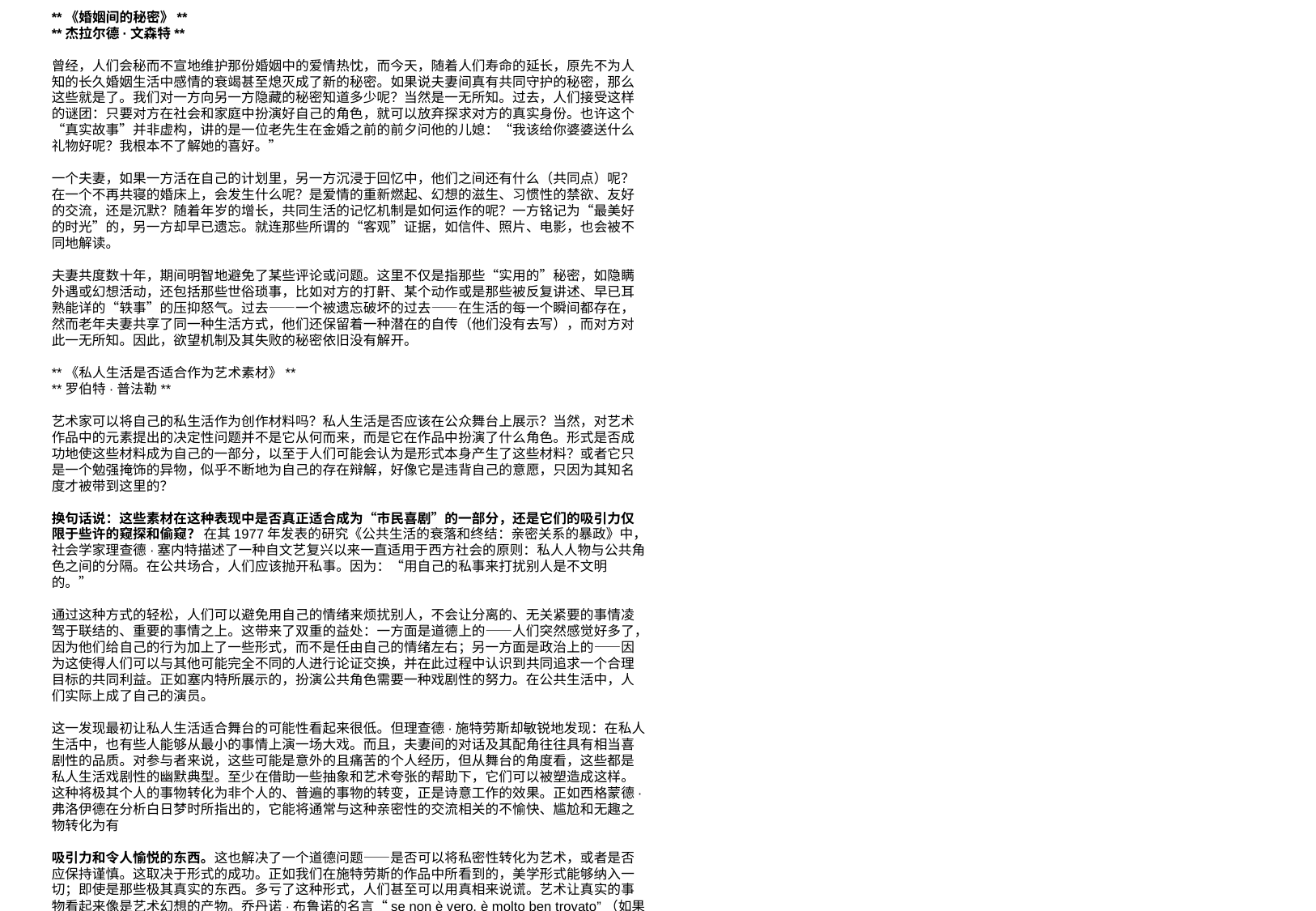

**《婚姻间的秘密》**
**杰拉尔德·文森特**

曾经，人们会秘而不宣地维护那份婚姻中的爱情热忱，而今天，随着人们寿命的延长，原先不为人知的长久婚姻生活中感情的衰竭甚至熄灭成了新的秘密。如果说夫妻间真有共同守护的秘密，那么这些就是了。我们对一方向另一方隐藏的秘密知道多少呢？当然是一无所知。过去，人们接受这样的谜团：只要对方在社会和家庭中扮演好自己的角色，就可以放弃探求对方的真实身份。也许这个“真实故事”并非虚构，讲的是一位老先生在金婚之前的前夕问他的儿媳：“我该给你婆婆送什么礼物好呢？我根本不了解她的喜好。”

一个夫妻，如果一方活在自己的计划里，另一方沉浸于回忆中，他们之间还有什么（共同点）呢？在一个不再共寝的婚床上，会发生什么呢？是爱情的重新燃起、幻想的滋生、习惯性的禁欲、友好的交流，还是沉默？随着年岁的增长，共同生活的记忆机制是如何运作的呢？一方铭记为“最美好的时光”的，另一方却早已遗忘。就连那些所谓的“客观”证据，如信件、照片、电影，也会被不同地解读。

夫妻共度数十年，期间明智地避免了某些评论或问题。这里不仅是指那些“实用的”秘密，如隐瞒外遇或幻想活动，还包括那些世俗琐事，比如对方的打鼾、某个动作或是那些被反复讲述、早已耳熟能详的“轶事”的压抑怒气。过去——一个被遗忘破坏的过去——在生活的每一个瞬间都存在，然而老年夫妻共享了同一种生活方式，他们还保留着一种潜在的自传（他们没有去写），而对方对此一无所知。因此，欲望机制及其失败的秘密依旧没有解开。

**《私人生活是否适合作为艺术素材》**
**罗伯特·普法勒**

艺术家可以将自己的私生活作为创作材料吗？私人生活是否应该在公众舞台上展示？当然，对艺术作品中的元素提出的决定性问题并不是它从何而来，而是它在作品中扮演了什么角色。形式是否成功地使这些材料成为自己的一部分，以至于人们可能会认为是形式本身产生了这些材料？或者它只是一个勉强掩饰的异物，似乎不断地为自己的存在辩解，好像它是违背自己的意愿，只因为其知名度才被带到这里的？

换句话说：这些素材在这种表现中是否真正适合成为“市民喜剧”的一部分，还是它们的吸引力仅限于些许的窥探和偷窥？ 在其1977年发表的研究《公共生活的衰落和终结：亲密关系的暴政》中，社会学家理查德·塞内特描述了一种自文艺复兴以来一直适用于西方社会的原则：私人人物与公共角色之间的分隔。在公共场合，人们应该抛开私事。因为：“用自己的私事来打扰别人是不文明的。”

通过这种方式的轻松，人们可以避免用自己的情绪来烦扰别人，不会让分离的、无关紧要的事情凌驾于联结的、重要的事情之上。这带来了双重的益处：一方面是道德上的——人们突然感觉好多了，因为他们给自己的行为加上了一些形式，而不是任由自己的情绪左右；另一方面是政治上的——因为这使得人们可以与其他可能完全不同的人进行论证交换，并在此过程中认识到共同追求一个合理目标的共同利益。正如塞内特所展示的，扮演公共角色需要一种戏剧性的努力。在公共生活中，人们实际上成了自己的演员。

这一发现最初让私人生活适合舞台的可能性看起来很低。但理查德·施特劳斯却敏锐地发现：在私人生活中，也有些人能够从最小的事情上演一场大戏。而且，夫妻间的对话及其配角往往具有相当喜剧性的品质。对参与者来说，这些可能是意外的且痛苦的个人经历，但从舞台的角度看，这些都是私人生活戏剧性的幽默典型。至少在借助一些抽象和艺术夸张的帮助下，它们可以被塑造成这样。这种将极其个人的事物转化为非个人的、普遍的事物的转变，正是诗意工作的效果。正如西格蒙德·弗洛伊德在分析白日梦时所指出的，它能将通常与这种亲密性的交流相关的不愉快、尴尬和无趣之物转化为有

吸引力和令人愉悦的东西。这也解决了一个道德问题——是否可以将私密性转化为艺术，或者是否应保持谨慎。这取决于形式的成功。正如我们在施特劳斯的作品中所看到的，美学形式能够纳入一切；即使是那些极其真实的东西。多亏了这种形式，人们甚至可以用真相来说谎。艺术让真实的事物看起来像是艺术幻想的产物。乔丹诺·布鲁诺的名言“se non è vero, è molto ben trovato”（如果不是真的，至少是个好故事），在这里可以稍作修改作为一个规则：即使它是真的，也看起来像是巧妙的创造。